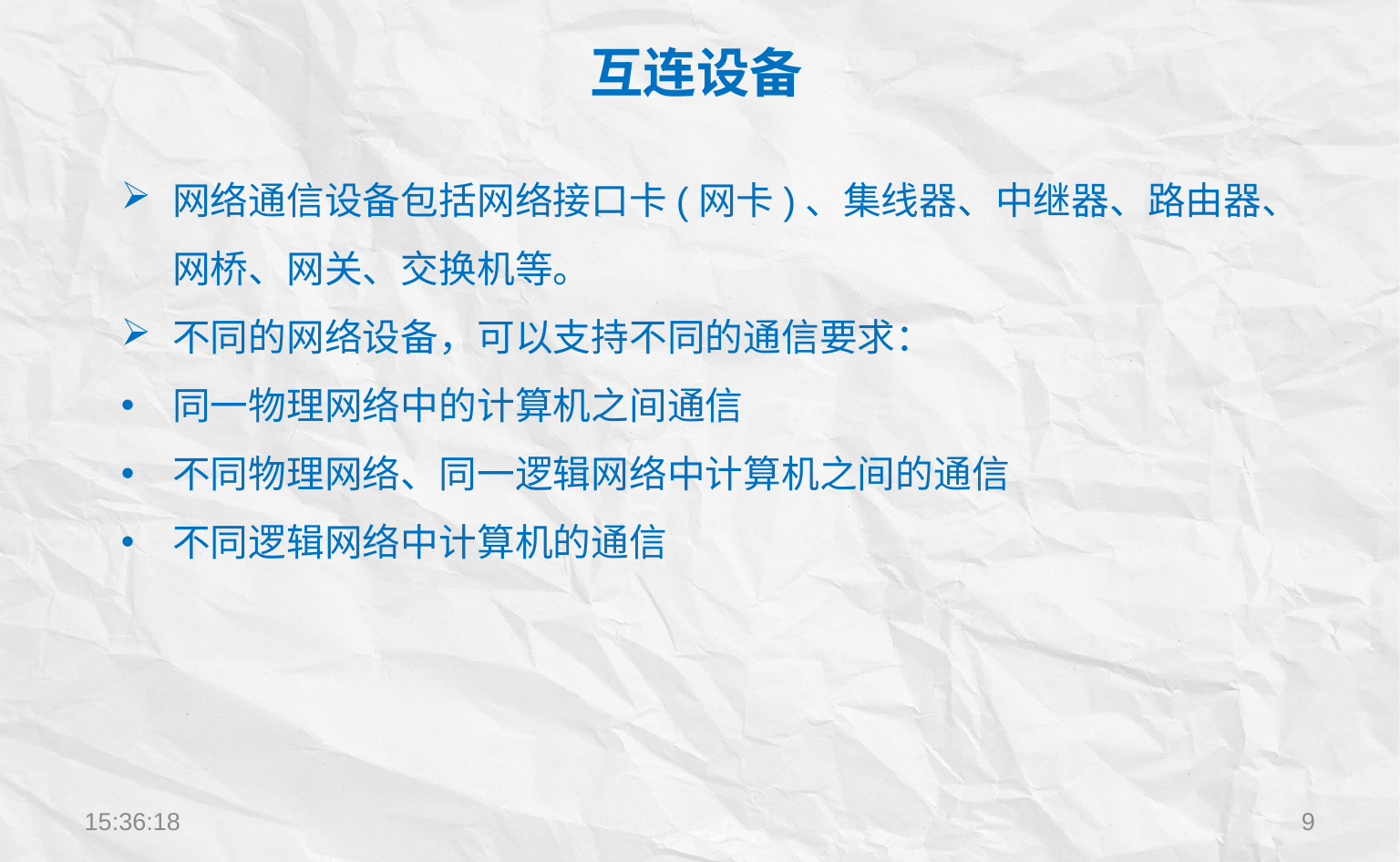

互连设备
网络通信设备包括网络接口卡(网卡)、集线器、中继器、路由器、网桥、网关、交换机等。
不同的网络设备，可以支持不同的通信要求：
同一物理网络中的计算机之间通信
不同物理网络、同一逻辑网络中计算机之间的通信
不同逻辑网络中计算机的通信

15:36:18
 9